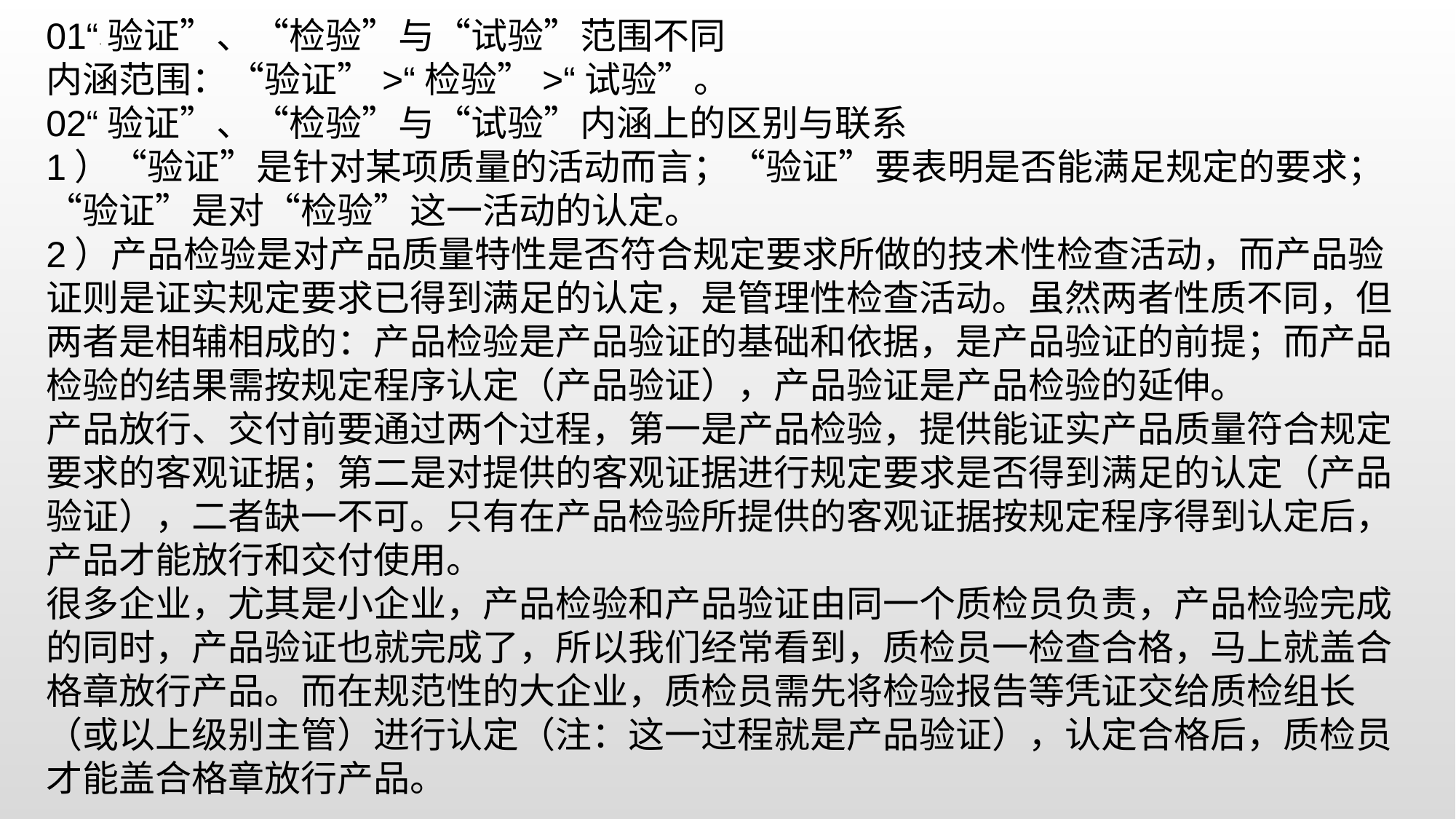

01“验证”、“检验”与“试验”范围不同
内涵范围：“验证”>“检验”>“试验”。
02“验证”、“检验”与“试验”内涵上的区别与联系
1）“验证”是针对某项质量的活动而言；“验证”要表明是否能满足规定的要求；“验证”是对“检验”这一活动的认定。
2）产品检验是对产品质量特性是否符合规定要求所做的技术性检查活动，而产品验证则是证实规定要求已得到满足的认定，是管理性检查活动。虽然两者性质不同，但两者是相辅相成的：产品检验是产品验证的基础和依据，是产品验证的前提；而产品检验的结果需按规定程序认定（产品验证），产品验证是产品检验的延伸。
产品放行、交付前要通过两个过程，第一是产品检验，提供能证实产品质量符合规定要求的客观证据；第二是对提供的客观证据进行规定要求是否得到满足的认定（产品验证），二者缺一不可。只有在产品检验所提供的客观证据按规定程序得到认定后，产品才能放行和交付使用。
很多企业，尤其是小企业，产品检验和产品验证由同一个质检员负责，产品检验完成的同时，产品验证也就完成了，所以我们经常看到，质检员一检查合格，马上就盖合格章放行产品。而在规范性的大企业，质检员需先将检验报告等凭证交给质检组长（或以上级别主管）进行认定（注：这一过程就是产品验证），认定合格后，质检员才能盖合格章放行产品。